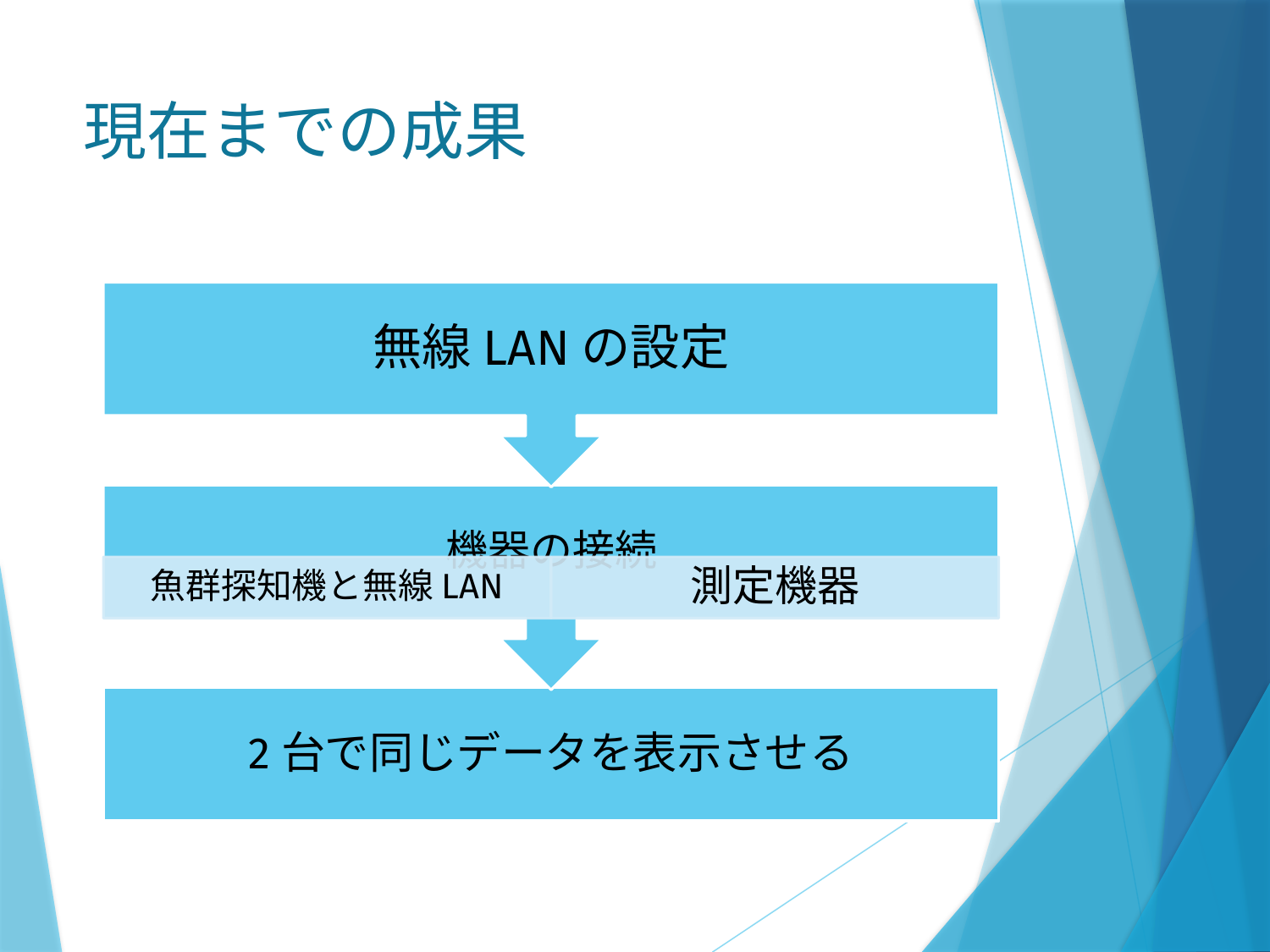

# 現在までの成果
2台で同じデータを表示させる
機器の接続
魚群探知機と無線LAN
測定機器
無線LANの設定